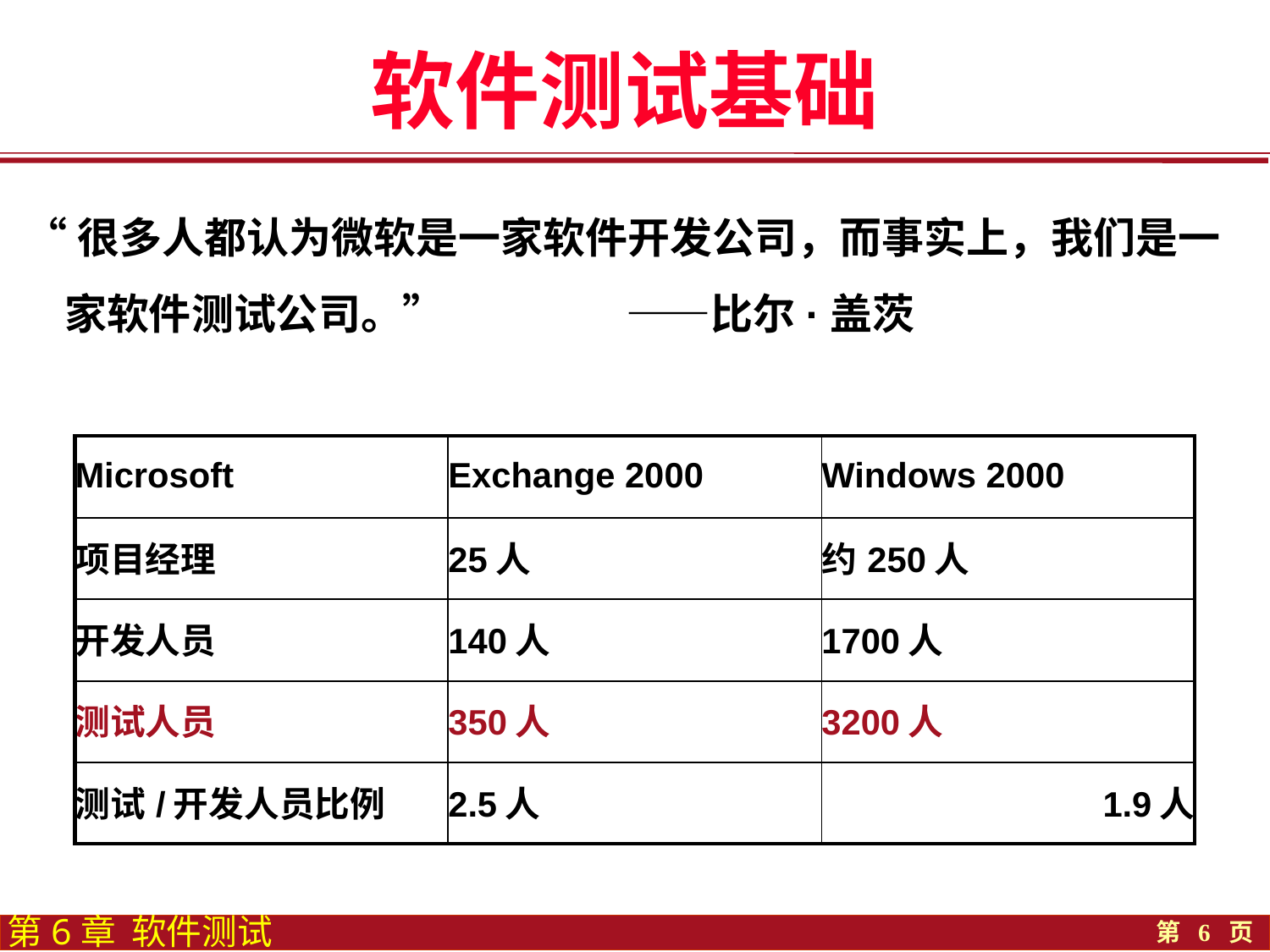

软件测试基础
“很多人都认为微软是一家软件开发公司，而事实上，我们是一家软件测试公司。”                   ——比尔·盖茨
| Microsoft | Exchange 2000 | Windows 2000 |
| --- | --- | --- |
| 项目经理 | 25人 | 约250人 |
| 开发人员 | 140人 | 1700人 |
| 测试人员 | 350人 | 3200人 |
| 测试/开发人员比例 | 2.5人 | 1.9人 |